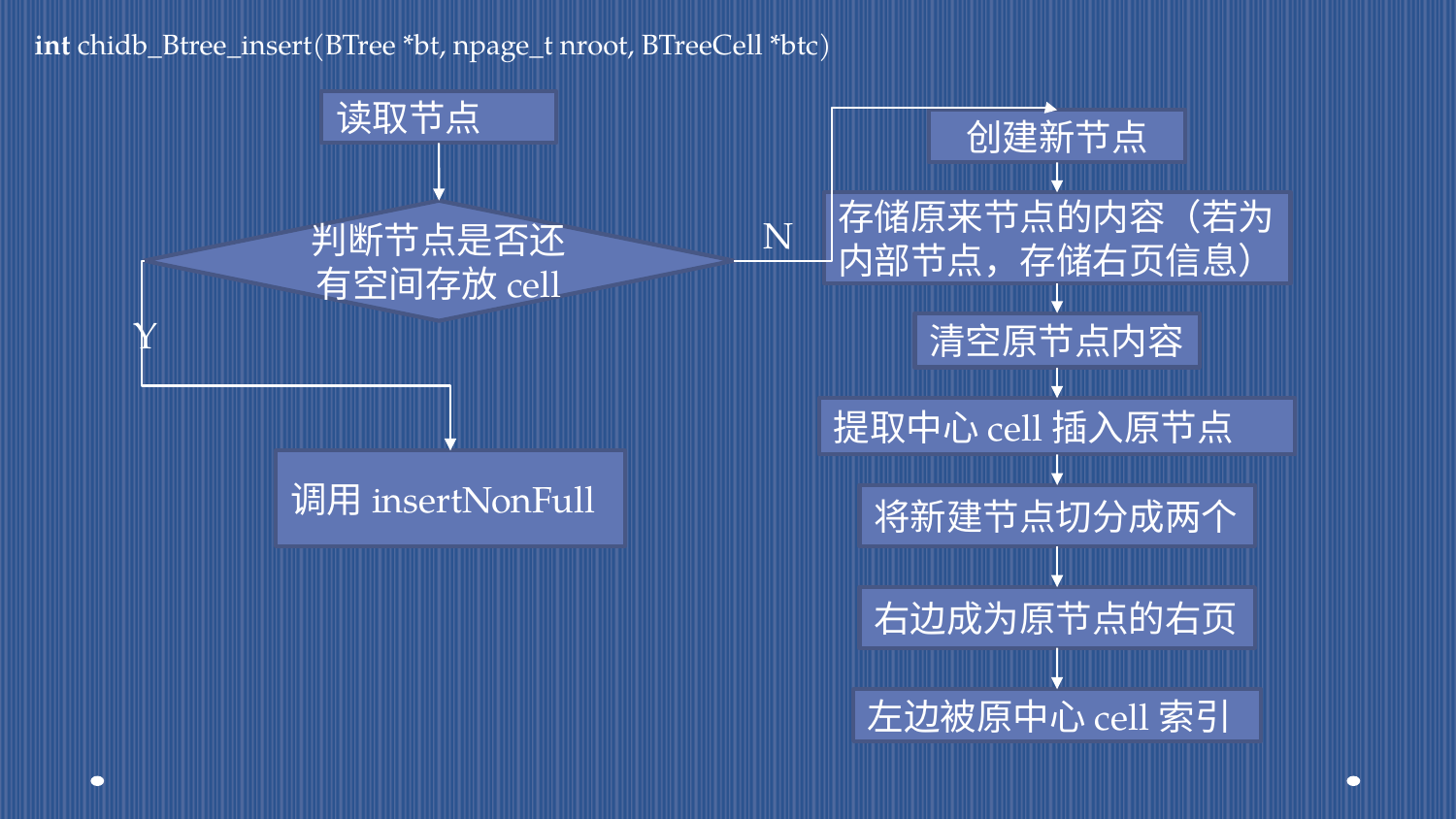

int chidb_Btree_insert(BTree *bt, npage_t nroot, BTreeCell *btc)
读取节点
创建新节点
存储原来节点的内容（若为内部节点，存储右页信息）
判断节点是否还有空间存放cell
N
Y
清空原节点内容
提取中心cell插入原节点
调用insertNonFull
将新建节点切分成两个
右边成为原节点的右页
左边被原中心cell索引